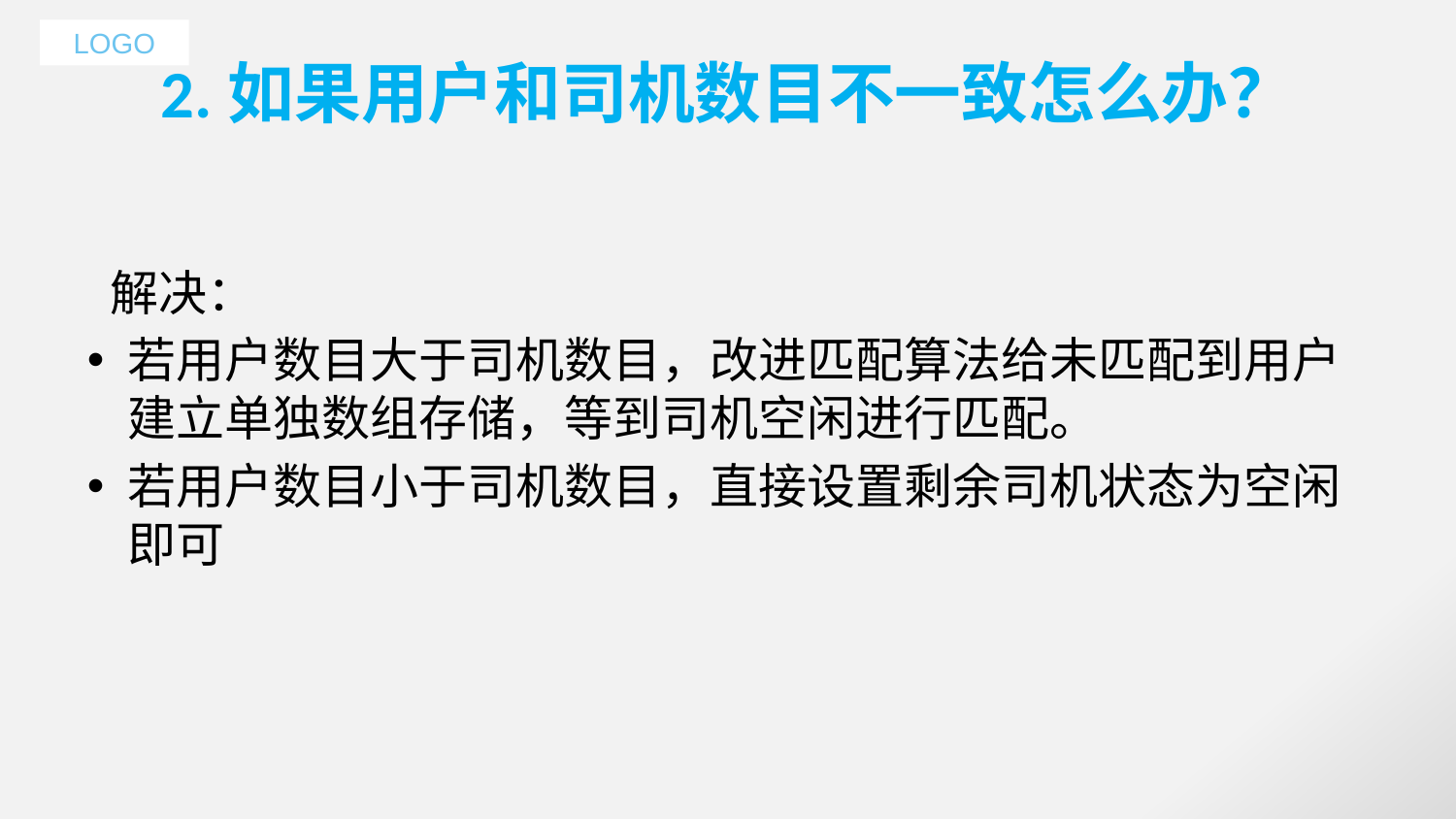

# 2.如果用户和司机数目不一致怎么办？
 解决：
若用户数目大于司机数目，改进匹配算法给未匹配到用户建立单独数组存储，等到司机空闲进行匹配。
若用户数目小于司机数目，直接设置剩余司机状态为空闲即可